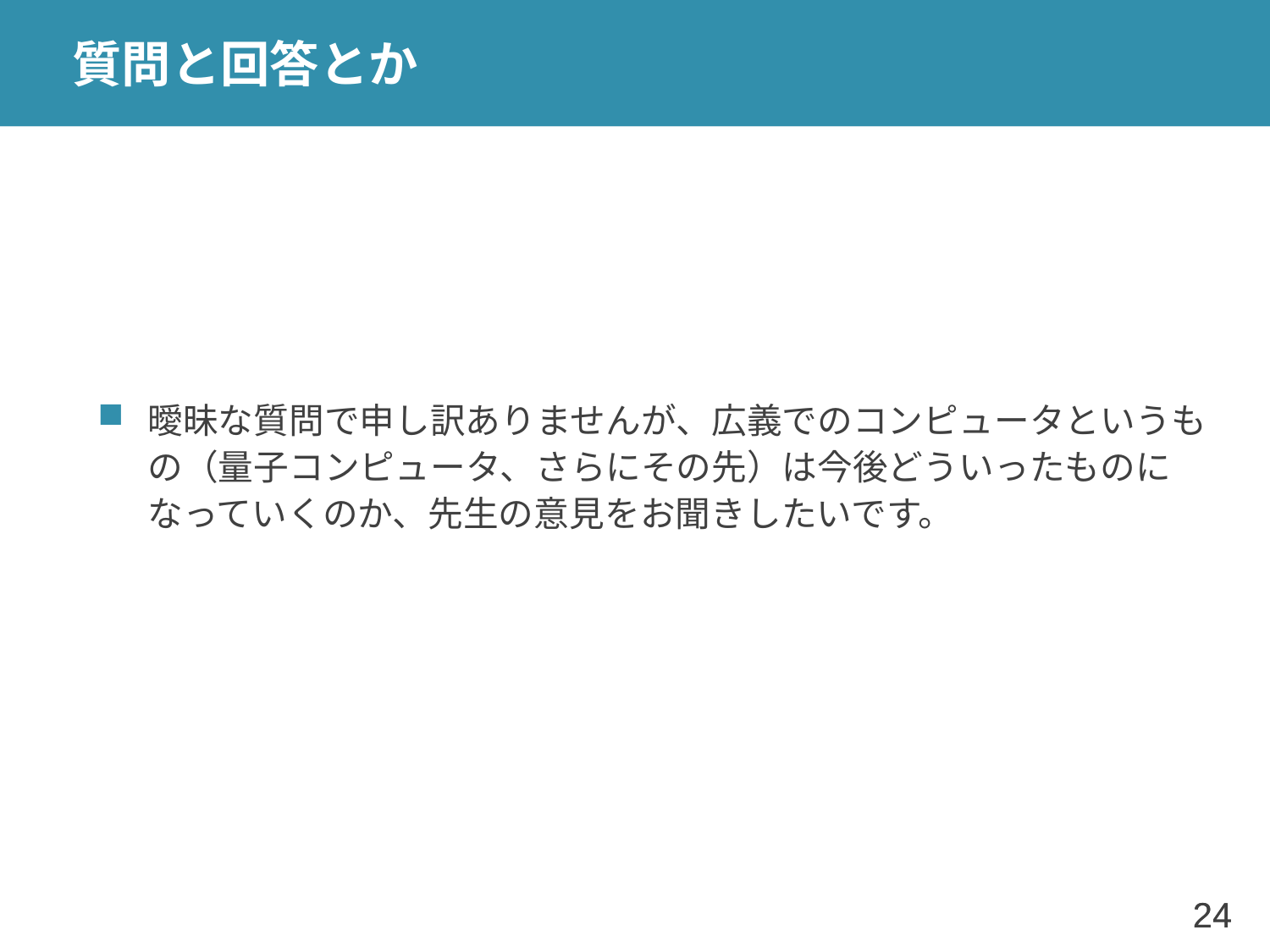

# 質問と回答とか
曖昧な質問で申し訳ありませんが、広義でのコンピュータというもの（量子コンピュータ、さらにその先）は今後どういったものになっていくのか、先生の意見をお聞きしたいです。